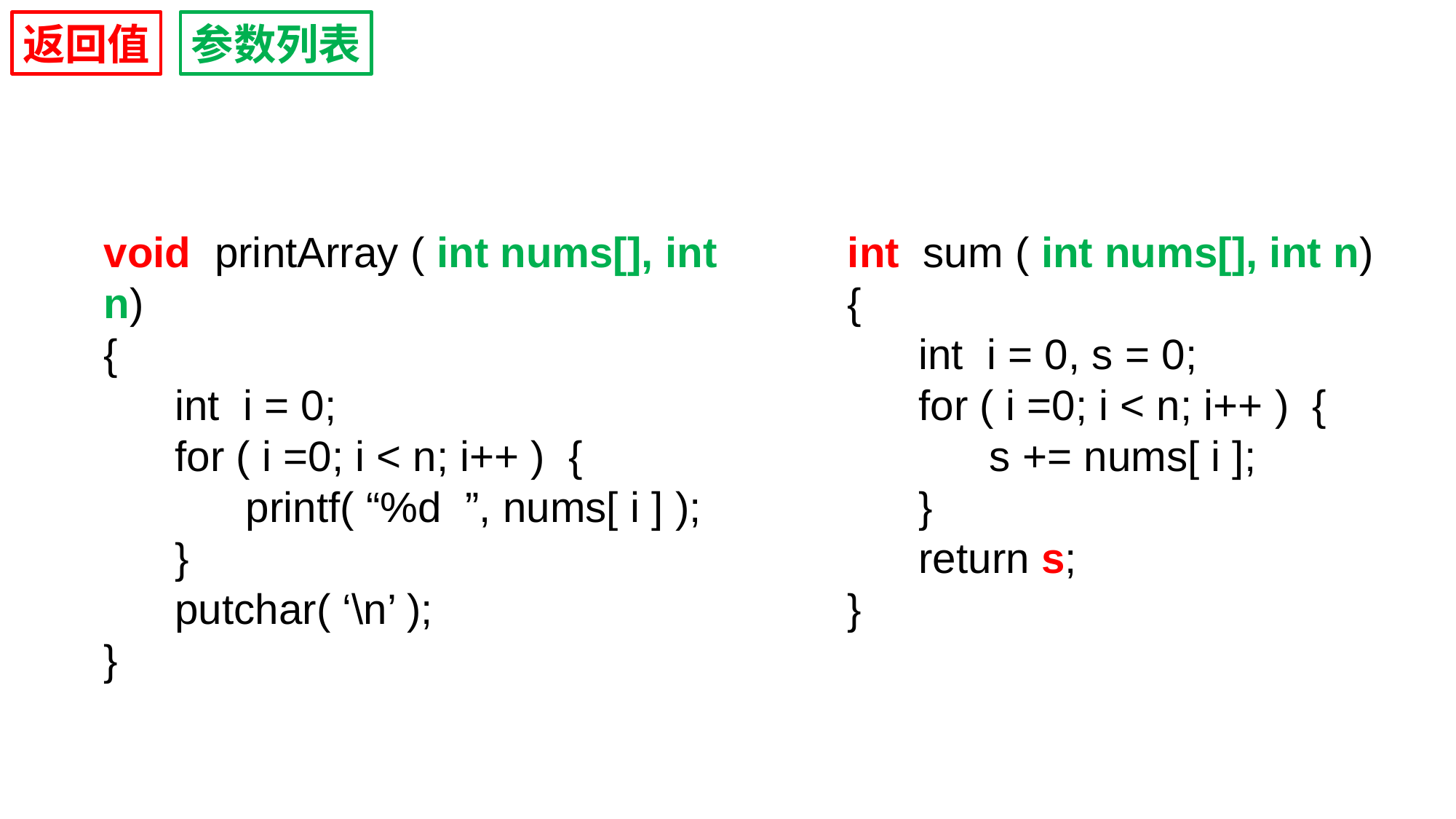

返回值
参数列表
void  printArray ( int nums[], int n)
{
      int  i = 0;
      for ( i =0; i < n; i++ )  {
            printf( “%d  ”, nums[ i ] );
      }
      putchar( ‘\n’ );
}
int  sum ( int nums[], int n)
{
      int  i = 0, s = 0;
      for ( i =0; i < n; i++ )  {
            s += nums[ i ];
      }
      return s;
}